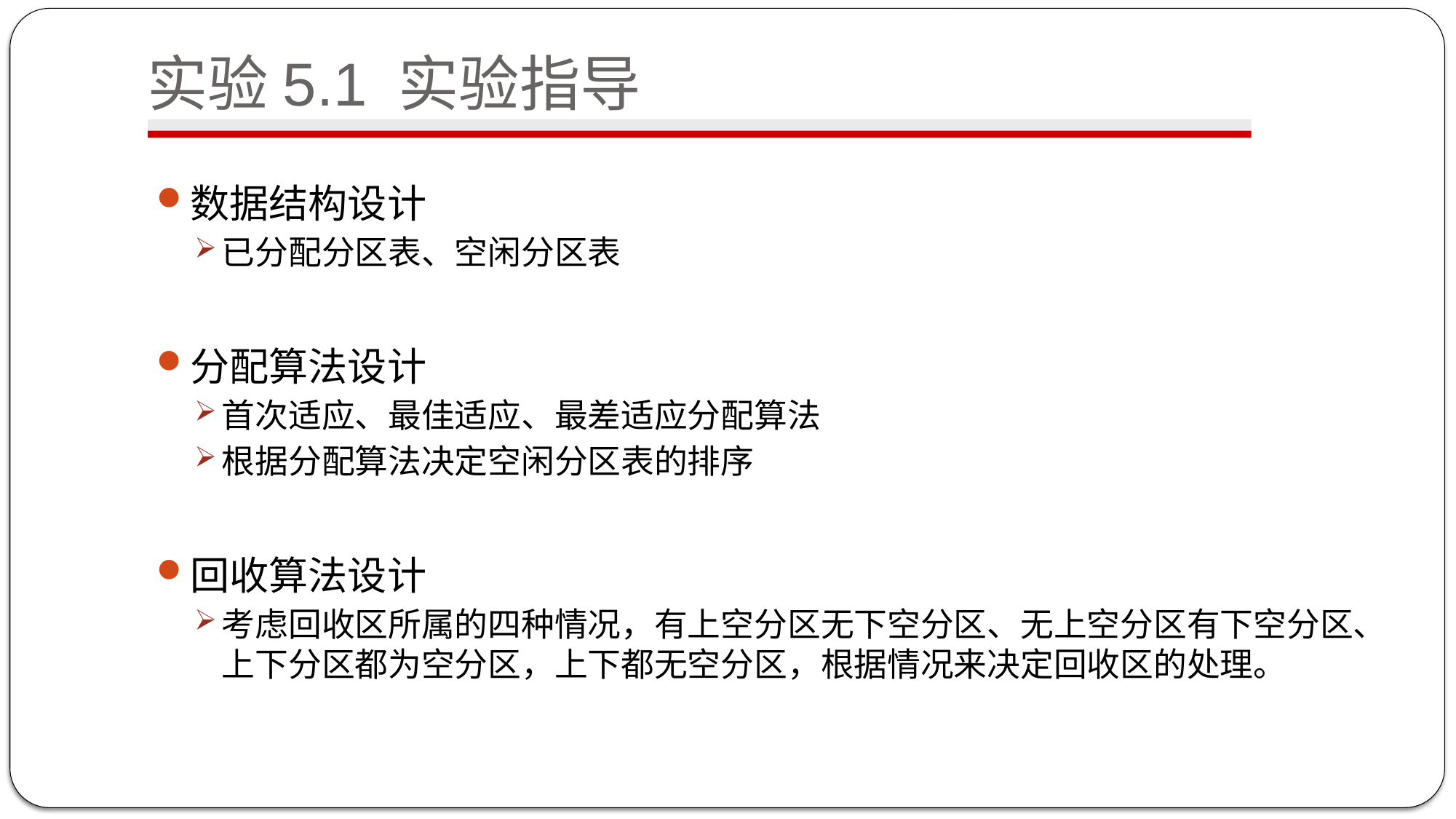

# 实验5.1 实验指导
数据结构设计
已分配分区表、空闲分区表

分配算法设计
首次适应、最佳适应、最差适应分配算法
根据分配算法决定空闲分区表的排序

回收算法设计
考虑回收区所属的四种情况，有上空分区无下空分区、无上空分区有下空分区、上下分区都为空分区，上下都无空分区，根据情况来决定回收区的处理。